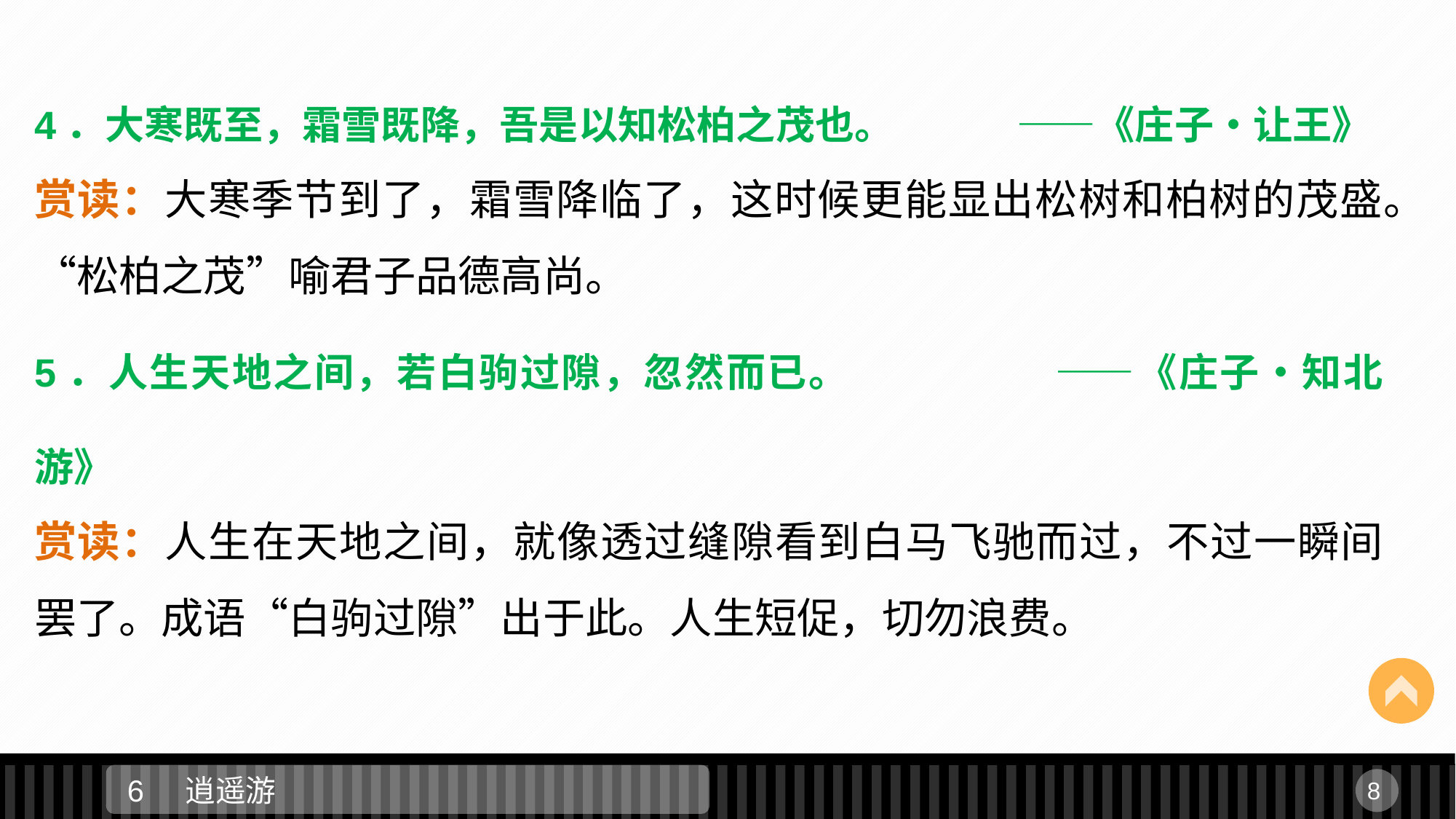

4．大寒既至，霜雪既降，吾是以知松柏之茂也。		——《庄子•让王》
赏读：大寒季节到了，霜雪降临了，这时候更能显出松树和柏树的茂盛。“松柏之茂”喻君子品德高尚。
5．人生天地之间，若白驹过隙，忽然而已。		——《庄子•知北游》
赏读：人生在天地之间，就像透过缝隙看到白马飞驰而过，不过一瞬间罢了。成语“白驹过隙”出于此。人生短促，切勿浪费。